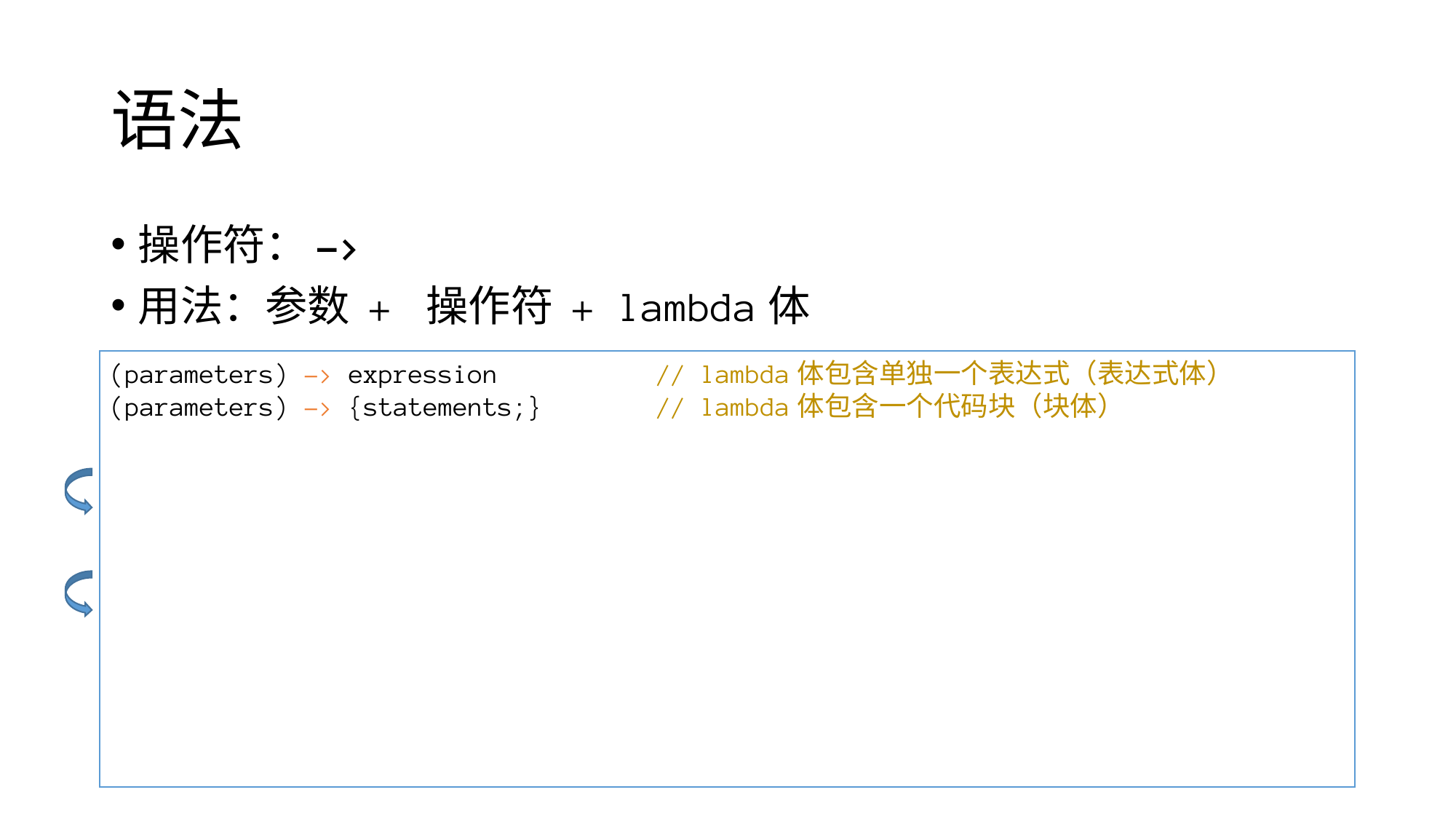

# 语法
操作符：->
用法：参数 + 操作符 + lambda体

(parameters) -> expression		// lambda体包含单独一个表达式（表达式体）
(parameters) -> {statements;}		// lambda体包含一个代码块（块体）

(parameters) -> expression		// lambda体包含单独一个表达式（表达式体）
(parameters) -> {statements;}		// lambda体包含一个代码块（块体）
// 表达式体
double myMath() { return 123.45; }
() -> 123.45;				// 没有参数，参数列表为空，返回常量值123.45

Integer add(Integer x, Integer y) { return x + y; }
(x, y) -> x + y;			// 类型推断
(Integer x, Integer y) -> x + y;	// 指定类型

// 块体
(int x, int y) -> { int max = x > y ? x : y;
		      return max;}